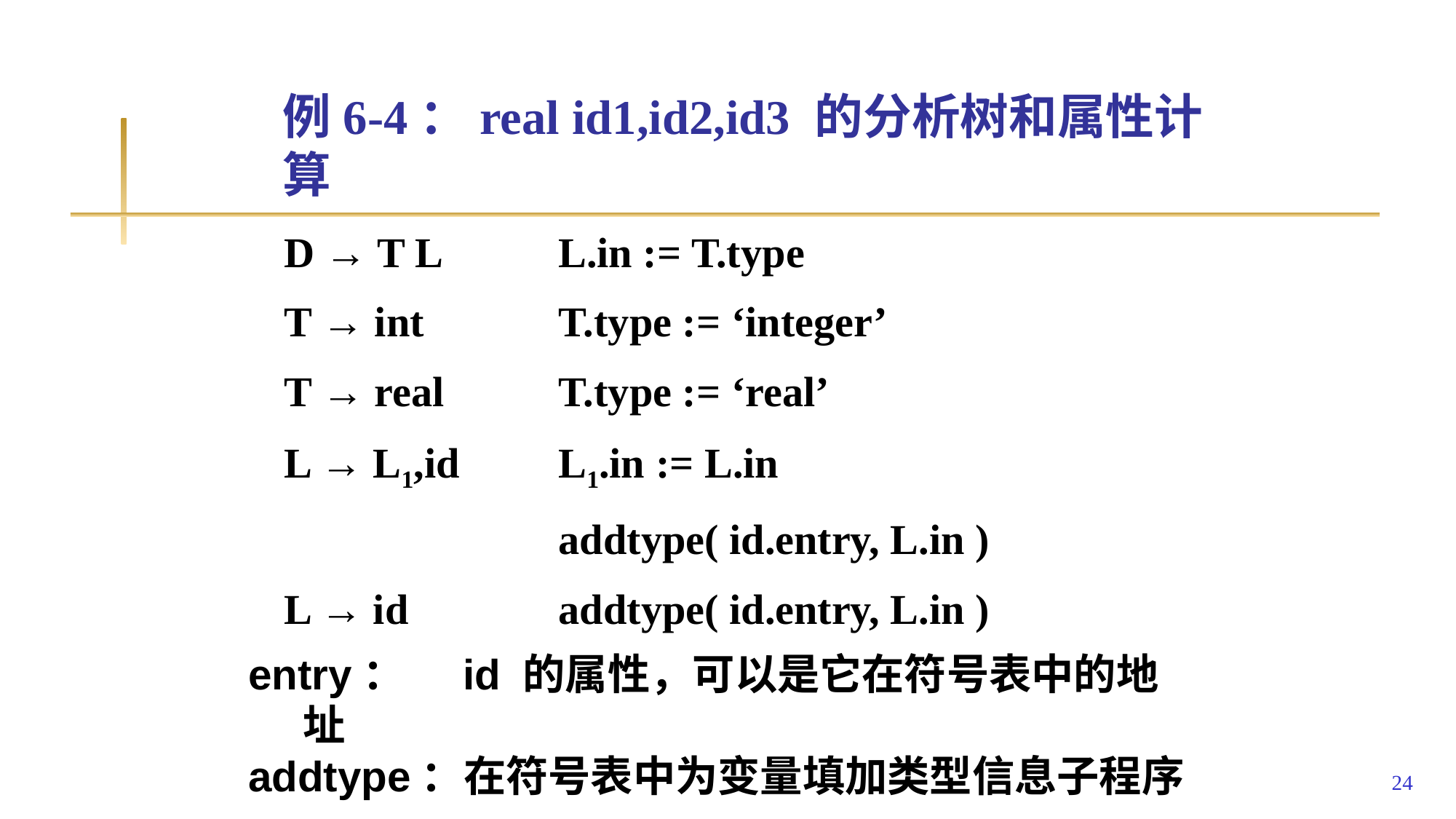

# 例6-4：real id1,id2,id3 的分析树和属性计算
D → T L
T → int
T → real
L → L1,id

L → id
L.in := T.type
T.type := ‘integer’
T.type := ‘real’
L1.in := L.in
addtype( id.entry, L.in )
addtype( id.entry, L.in )
entry：     id 的属性，可以是它在符号表中的地址
addtype：在符号表中为变量填加类型信息子程序
24